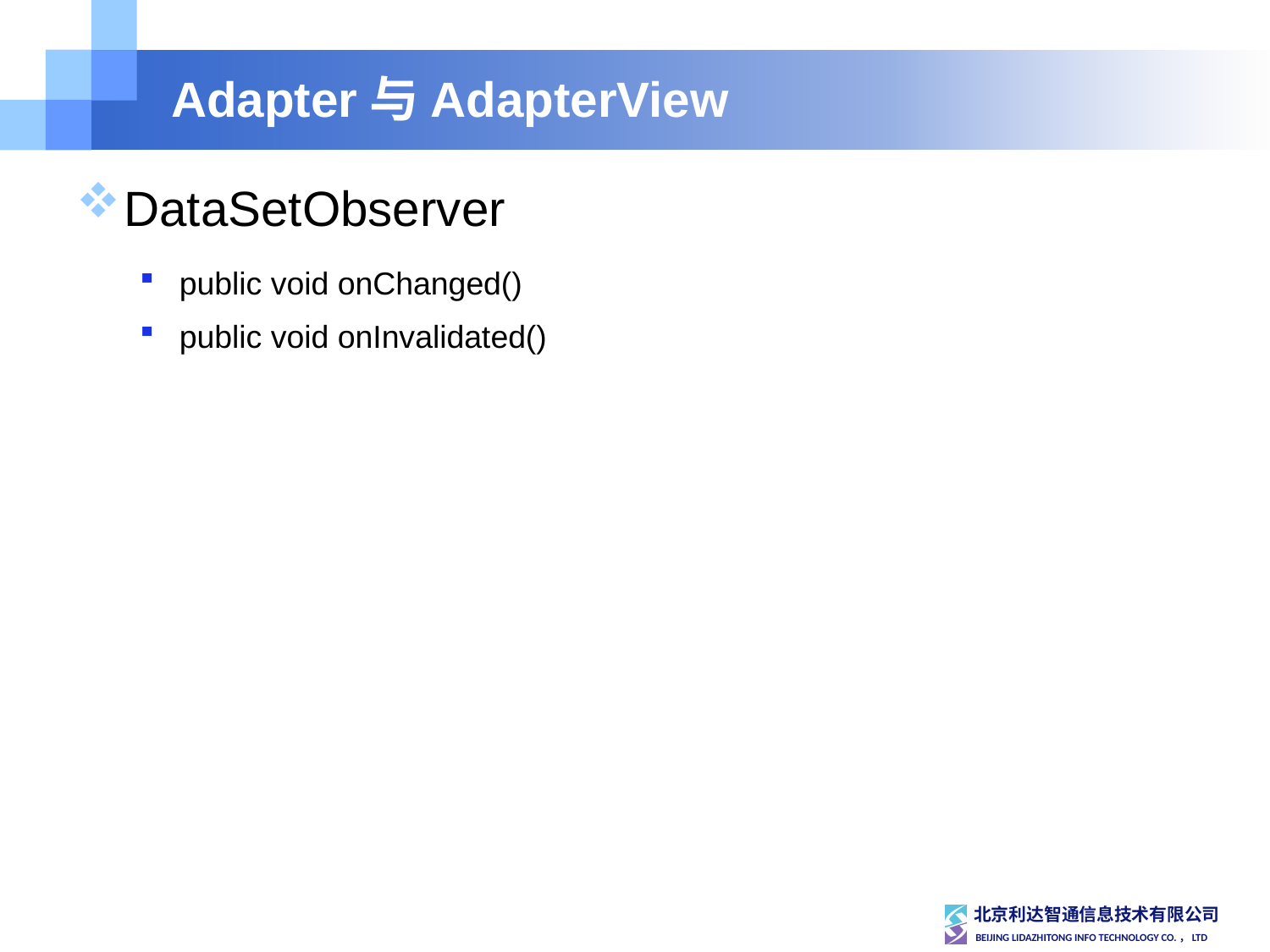

# Adapter与AdapterView
DataSetObserver
public void onChanged()
public void onInvalidated()